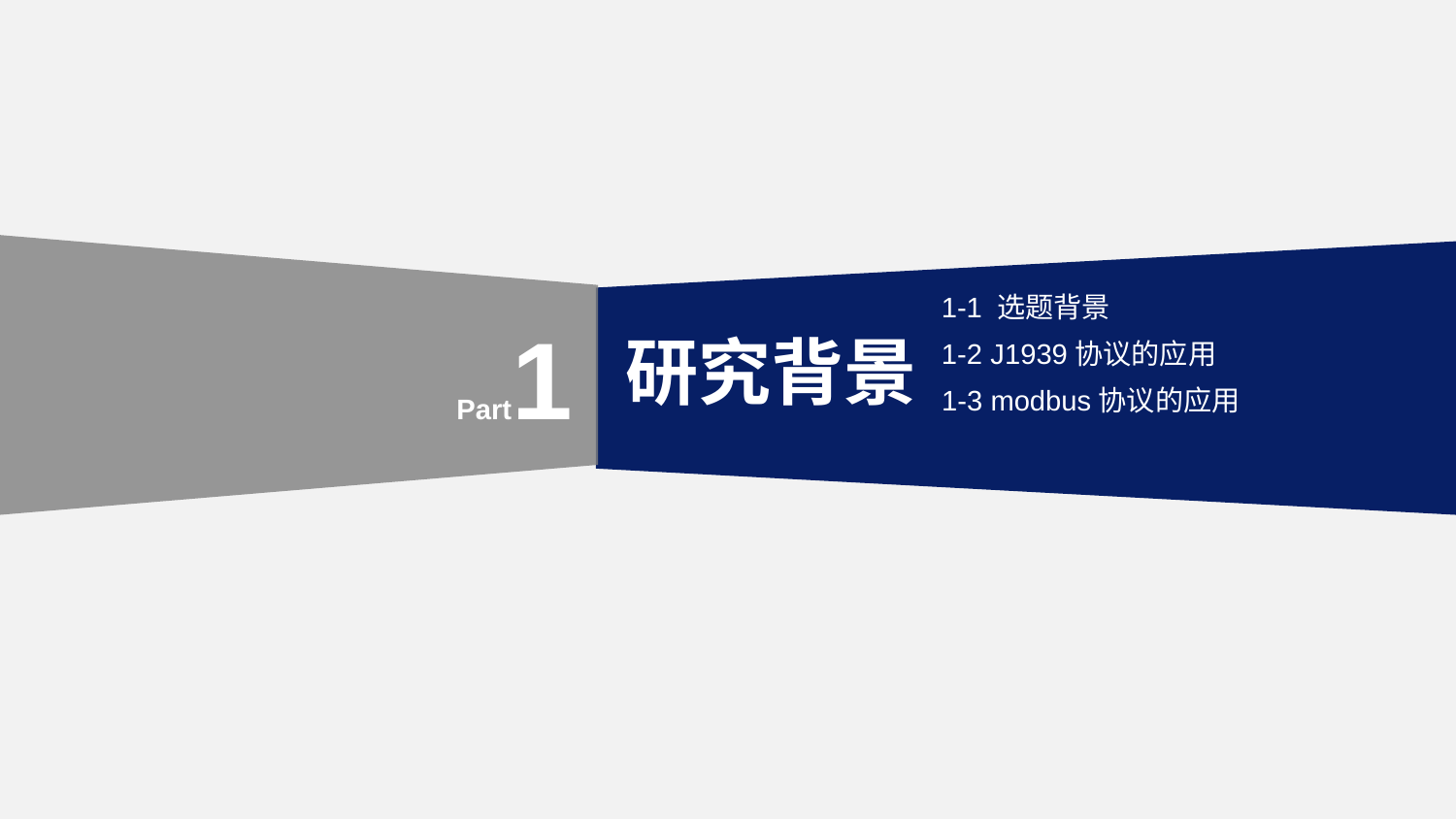

1-1 选题背景
1-2 J1939协议的应用
1-3 modbus协议的应用

Part1
研究背景